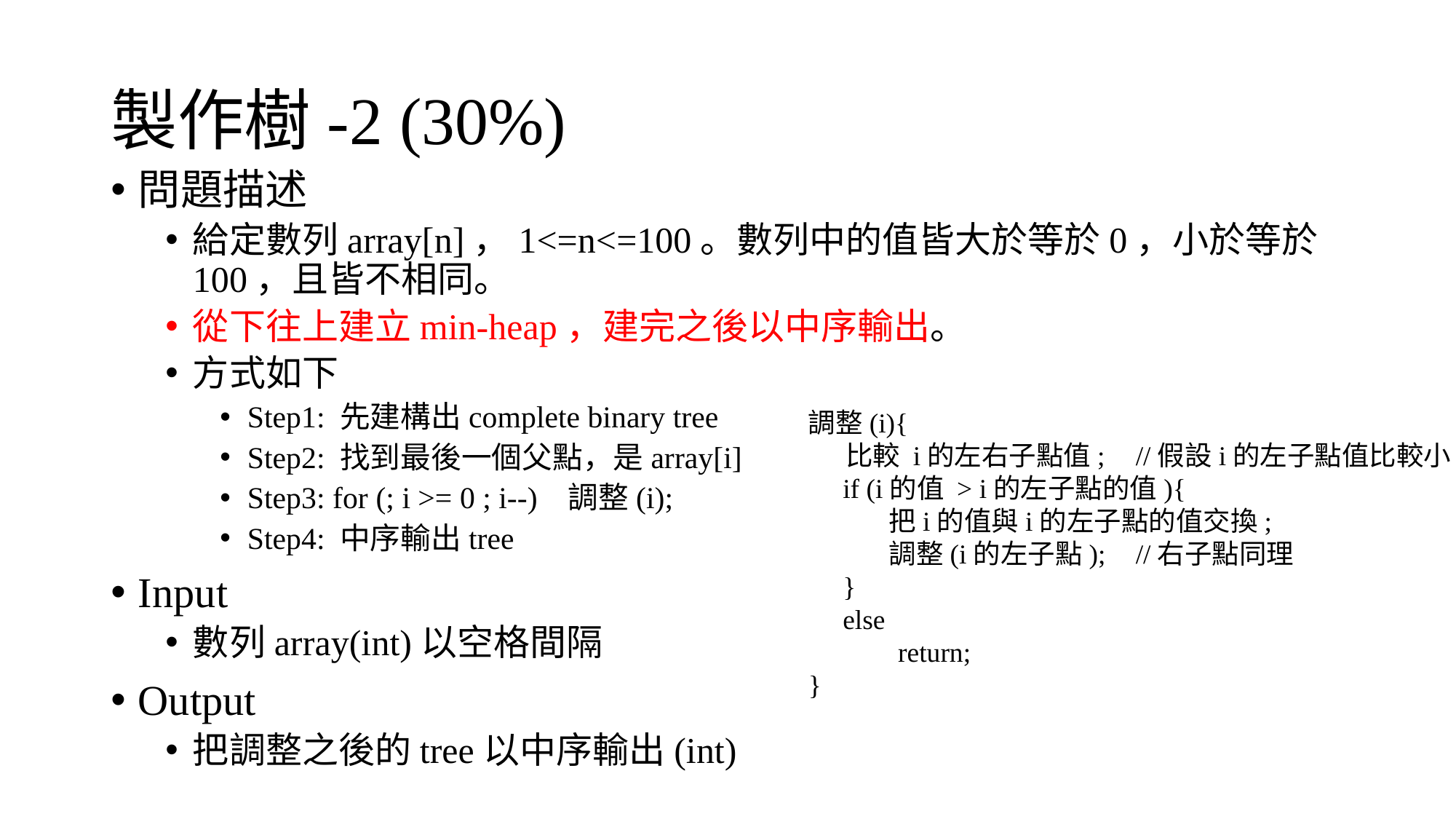

# 製作樹-2 (30%)
問題描述
給定數列array[n]，1<=n<=100。數列中的值皆大於等於0，小於等於100，且皆不相同。
從下往上建立min-heap，建完之後以中序輸出。
方式如下
Step1: 先建構出complete binary tree
Step2: 找到最後一個父點，是array[i]
Step3: for (; i >= 0 ; i--)   調整(i);
Step4: 中序輸出tree
Input
數列array(int)以空格間隔
Output
把調整之後的tree以中序輸出(int)

調整(i){
     比較 i的左右子點值;	//假設i的左子點值比較小
     if (i的值 > i的左子點的值){
            把i的值與i的左子點的值交換;
            調整(i的左子點);	//右子點同理
     }
     else
             return;
}